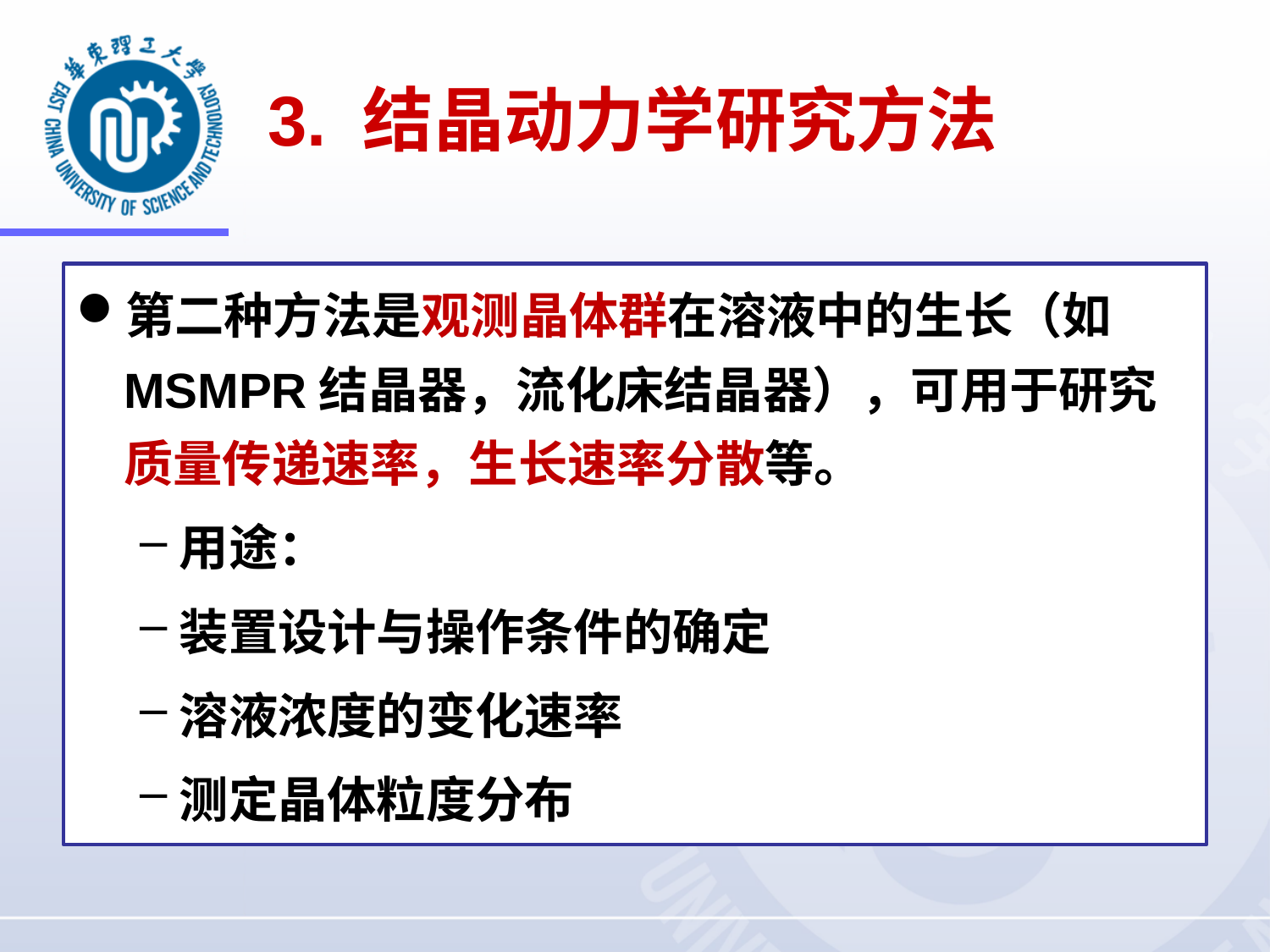

# 3. 结晶动力学研究方法
第二种方法是观测晶体群在溶液中的生长（如MSMPR结晶器，流化床结晶器），可用于研究质量传递速率，生长速率分散等。
用途：
装置设计与操作条件的确定
溶液浓度的变化速率
测定晶体粒度分布